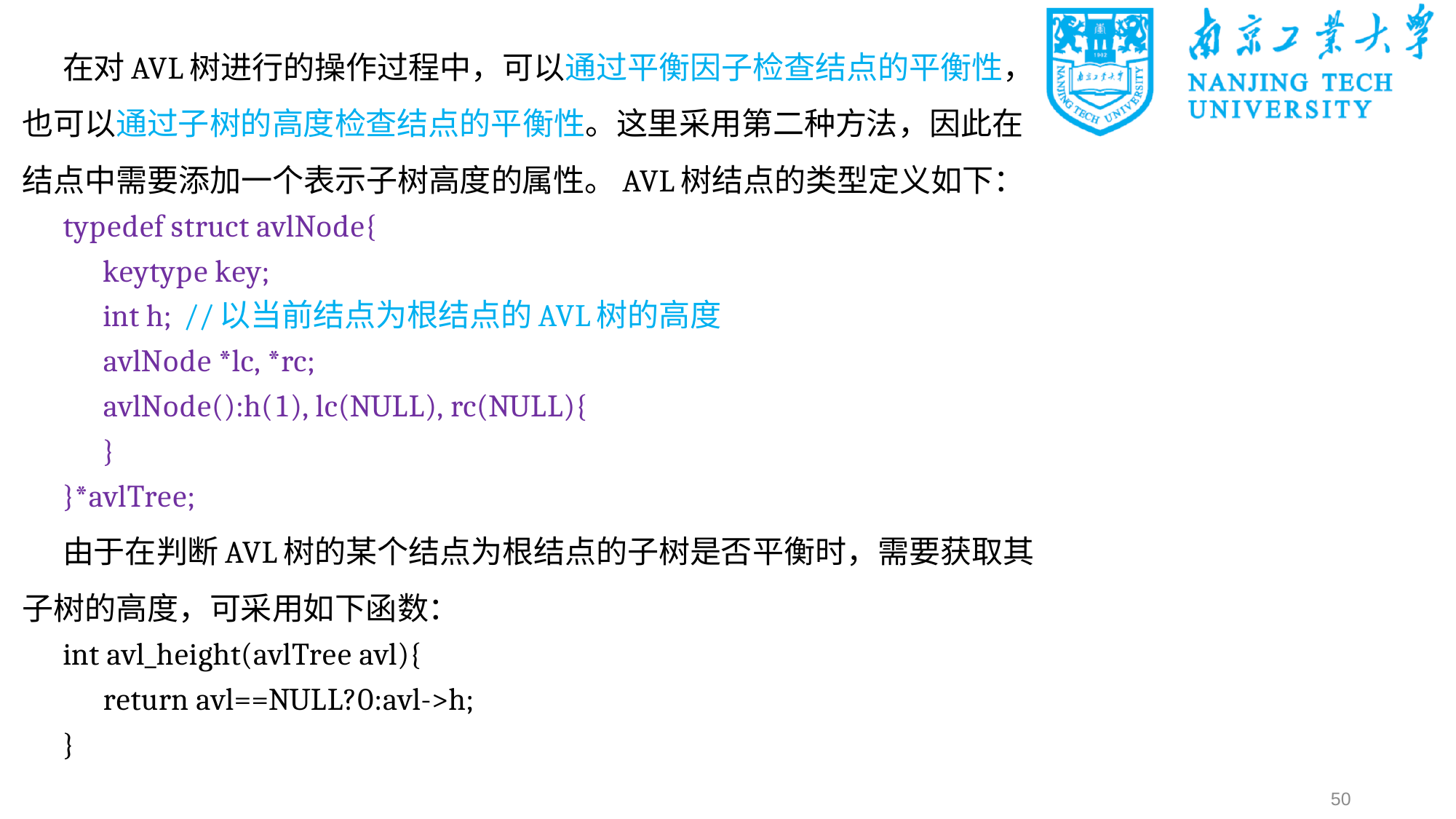

在对AVL树进行的操作过程中，可以通过平衡因子检查结点的平衡性，也可以通过子树的高度检查结点的平衡性。这里采用第二种方法，因此在结点中需要添加一个表示子树高度的属性。AVL树结点的类型定义如下：
typedef struct avlNode{
	keytype key;
	int h; 		//以当前结点为根结点的AVL树的高度
	avlNode *lc, *rc;
	avlNode():h(1), lc(NULL), rc(NULL){
	}
}*avlTree;
由于在判断AVL树的某个结点为根结点的子树是否平衡时，需要获取其子树的高度，可采用如下函数：
int avl_height(avlTree avl){
	return avl==NULL?0:avl->h;
}
50